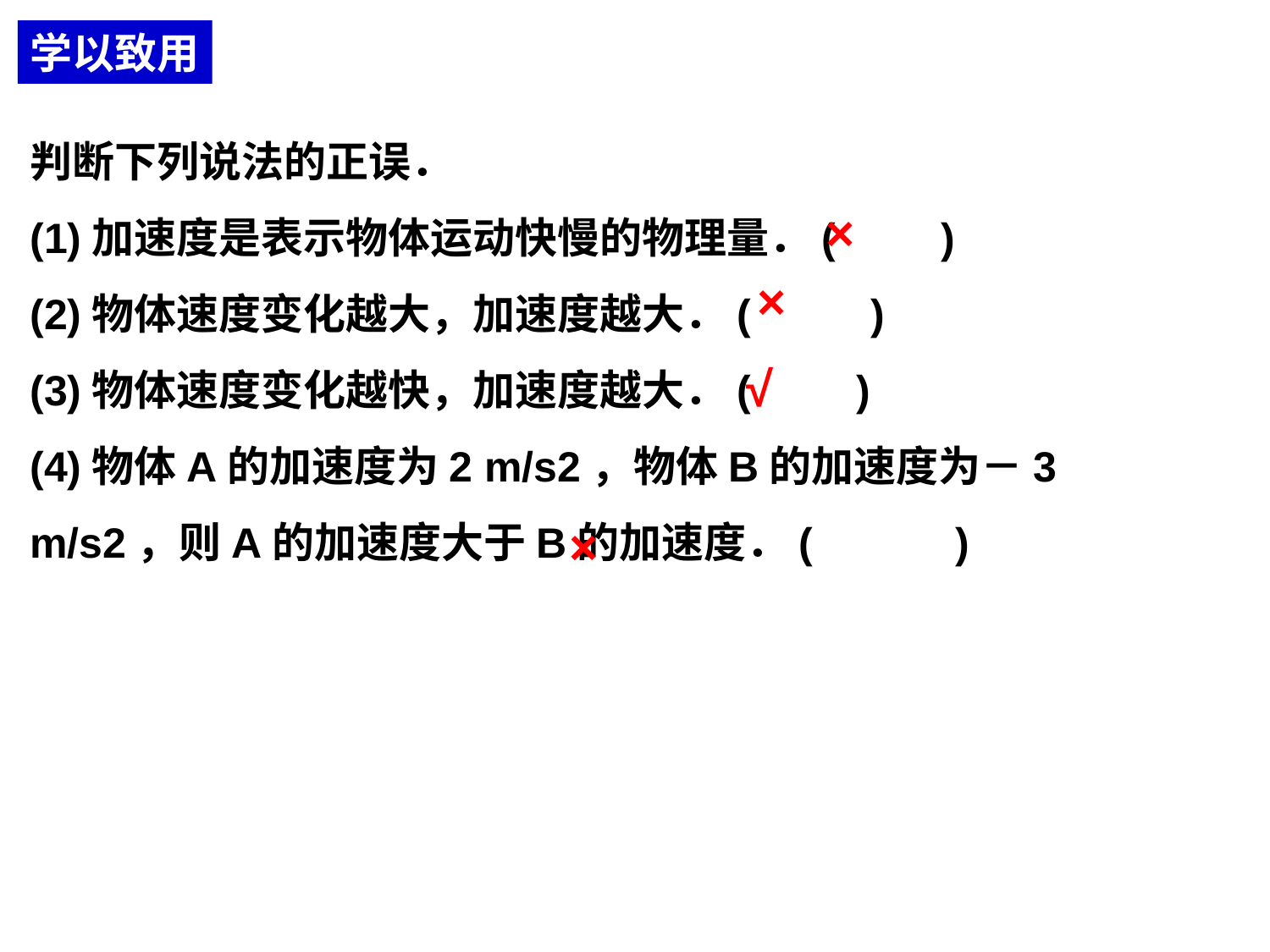

学以致用
判断下列说法的正误．
(1)加速度是表示物体运动快慢的物理量．(　　)
(2)物体速度变化越大，加速度越大．(　      )
(3)物体速度变化越快，加速度越大．(　　)
(4)物体A的加速度为2 m/s2，物体B的加速度为－3 m/s2，则A的加速度大于B的加速度．(　    　)
×
×
√
×